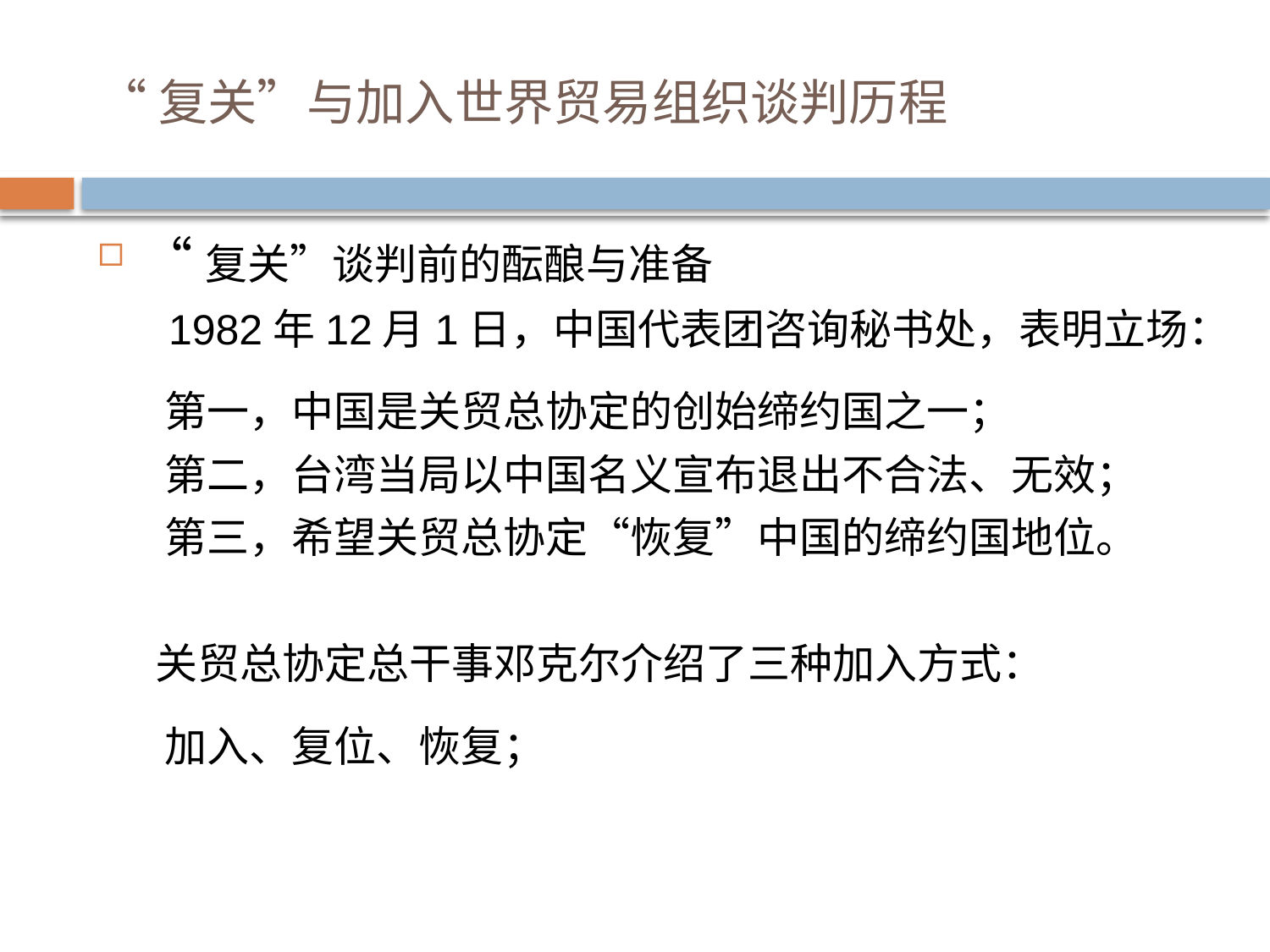

# “复关”与加入世界贸易组织谈判历程
“复关”谈判前的酝酿与准备
      1982年12月1日，中国代表团咨询秘书处，表明立场：
      第一，中国是关贸总协定的创始缔约国之一；
      第二，台湾当局以中国名义宣布退出不合法、无效；
      第三，希望关贸总协定“恢复”中国的缔约国地位。

     关贸总协定总干事邓克尔介绍了三种加入方式：
      加入、复位、恢复；